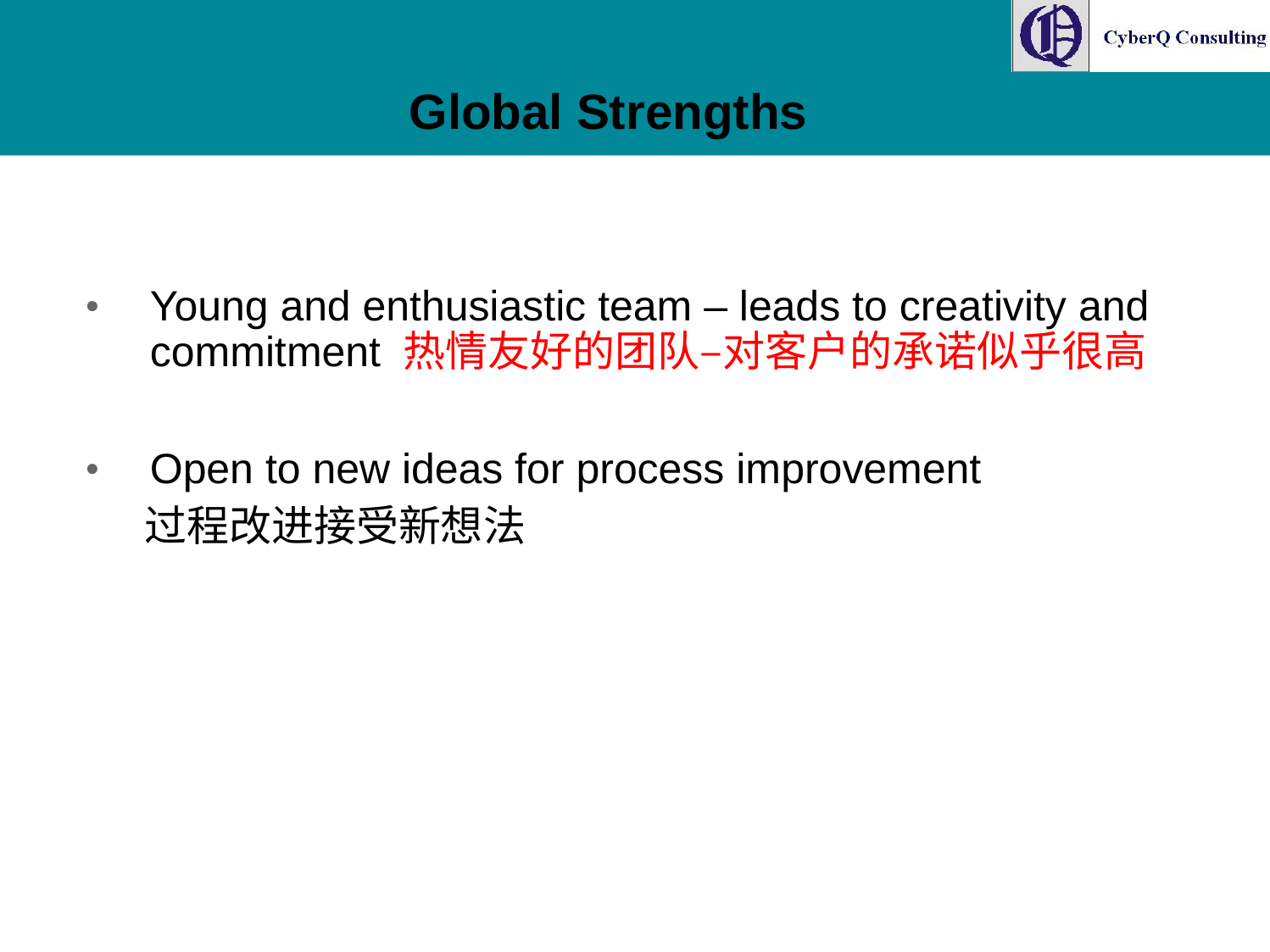

Global Strengths
Young and enthusiastic team – leads to creativity and commitment 热情友好的团队–对客户的承诺似乎很高

Open to new ideas for process improvement
     过程改进接受新想法